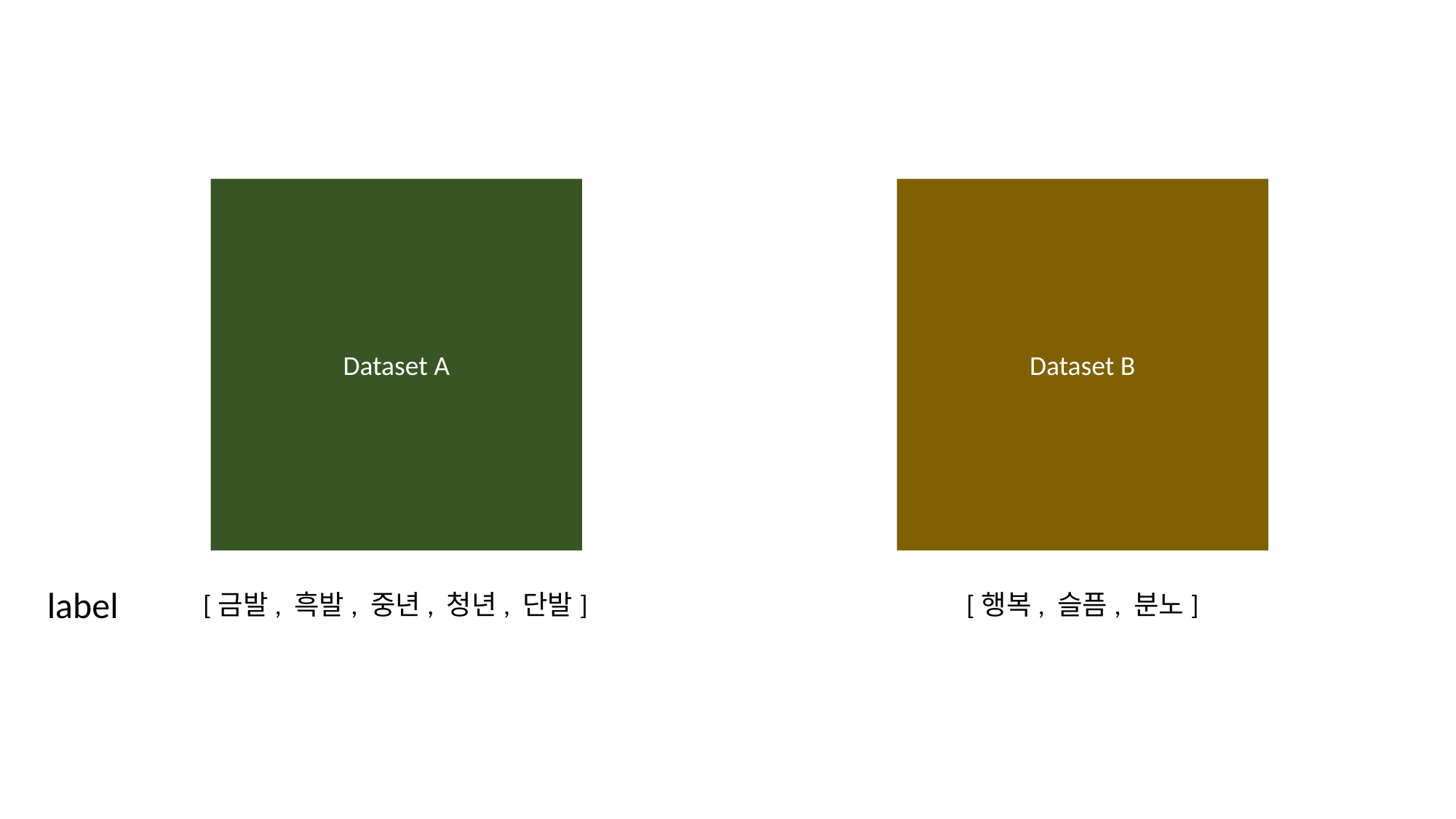

Dataset A
Dataset B
label
[금발, 흑발, 중년, 청년, 단발]
[행복, 슬픔, 분노]